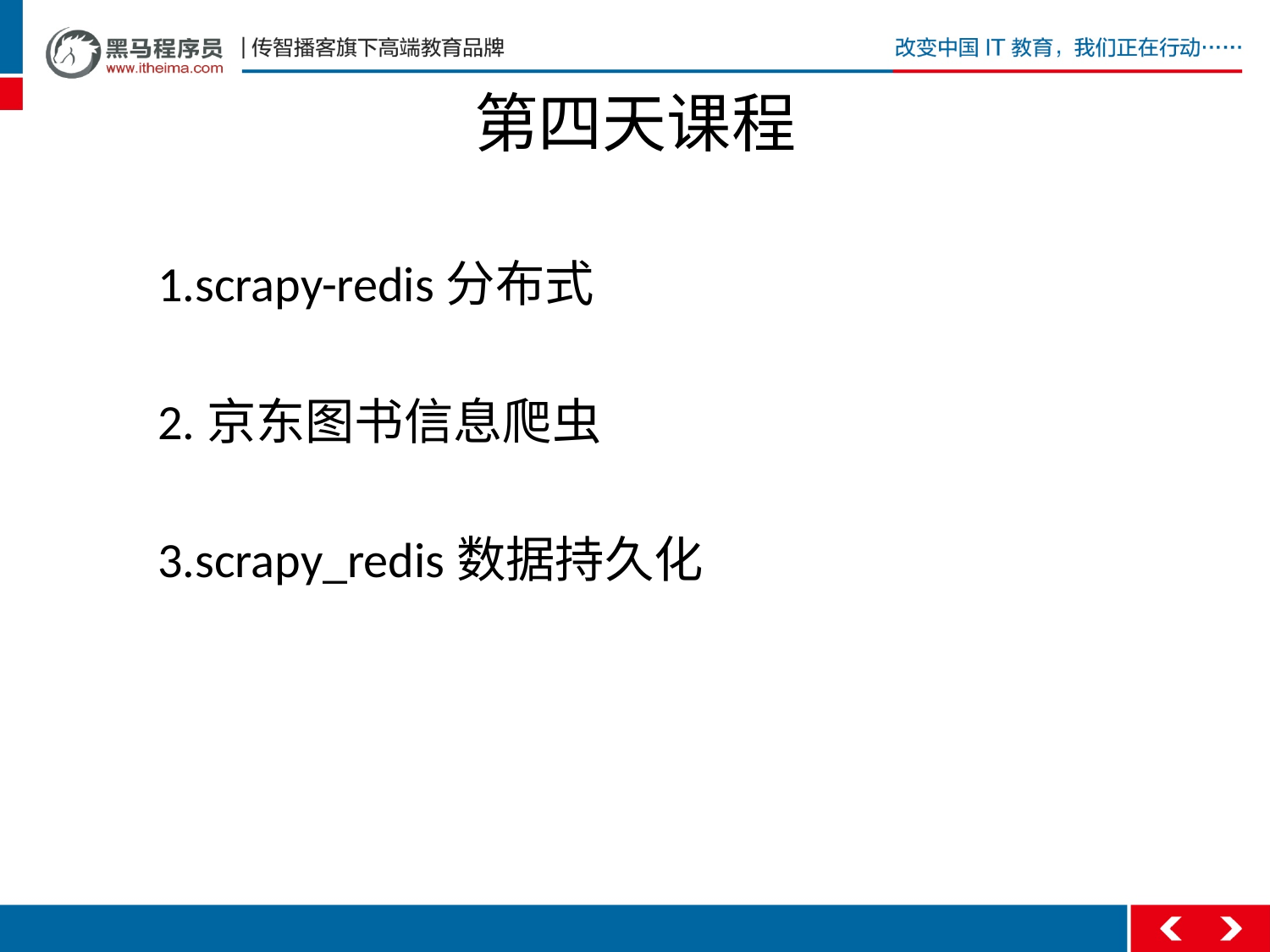

# 第四天课程
1.scrapy-redis分布式

2.京东图书信息爬虫

3.scrapy_redis数据持久化

3.AQI空气质量网站分布式爬虫